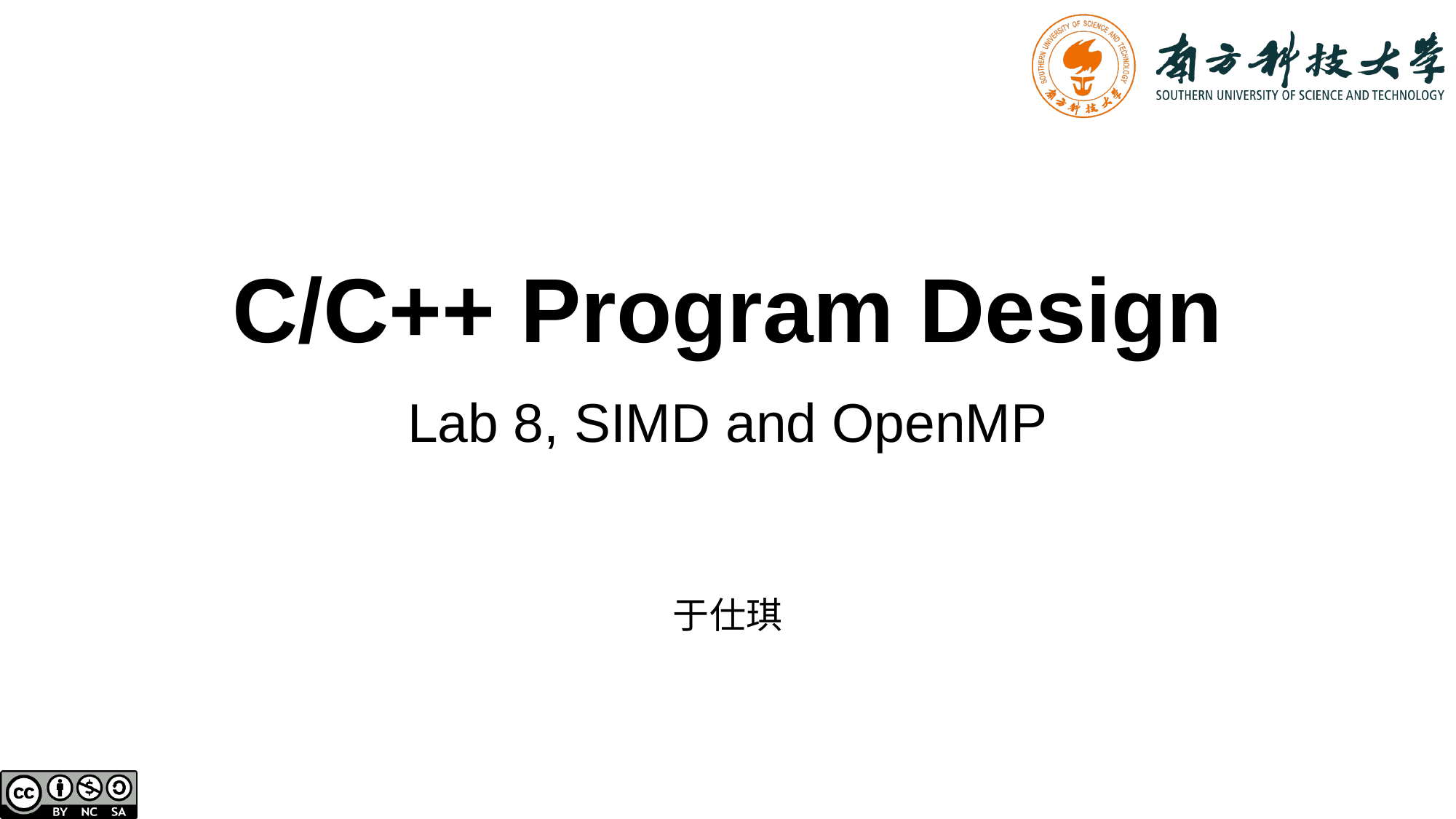

# C/C++ Program Design
Lab 8, SIMD and OpenMP

于仕琪